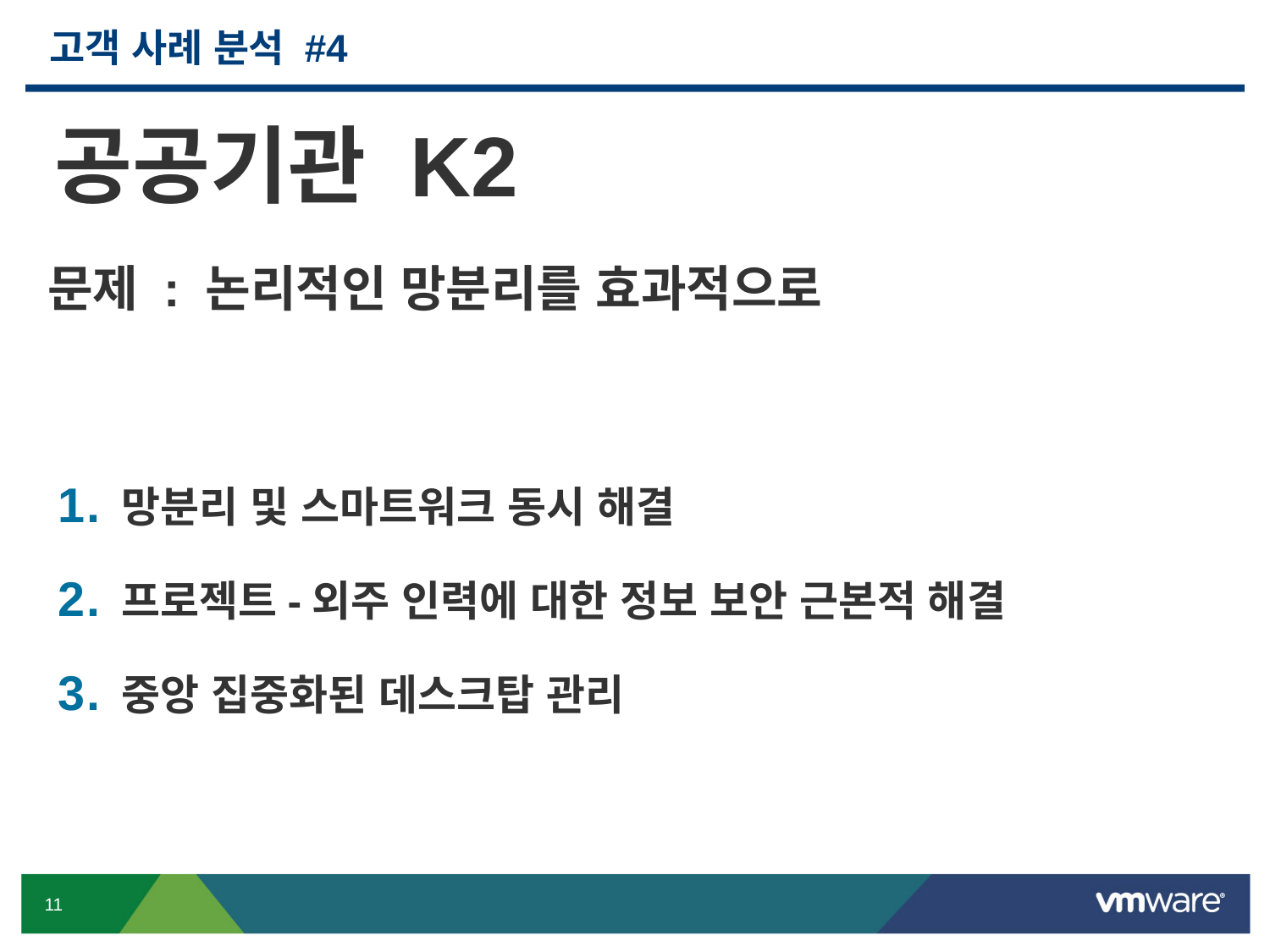

# 고객 사례 분석 #4
공공기관 K2
문제 : 논리적인 망분리를 효과적으로
망분리 및 스마트워크 동시 해결
프로젝트-외주 인력에 대한 정보 보안 근본적 해결
중앙 집중화된 데스크탑 관리